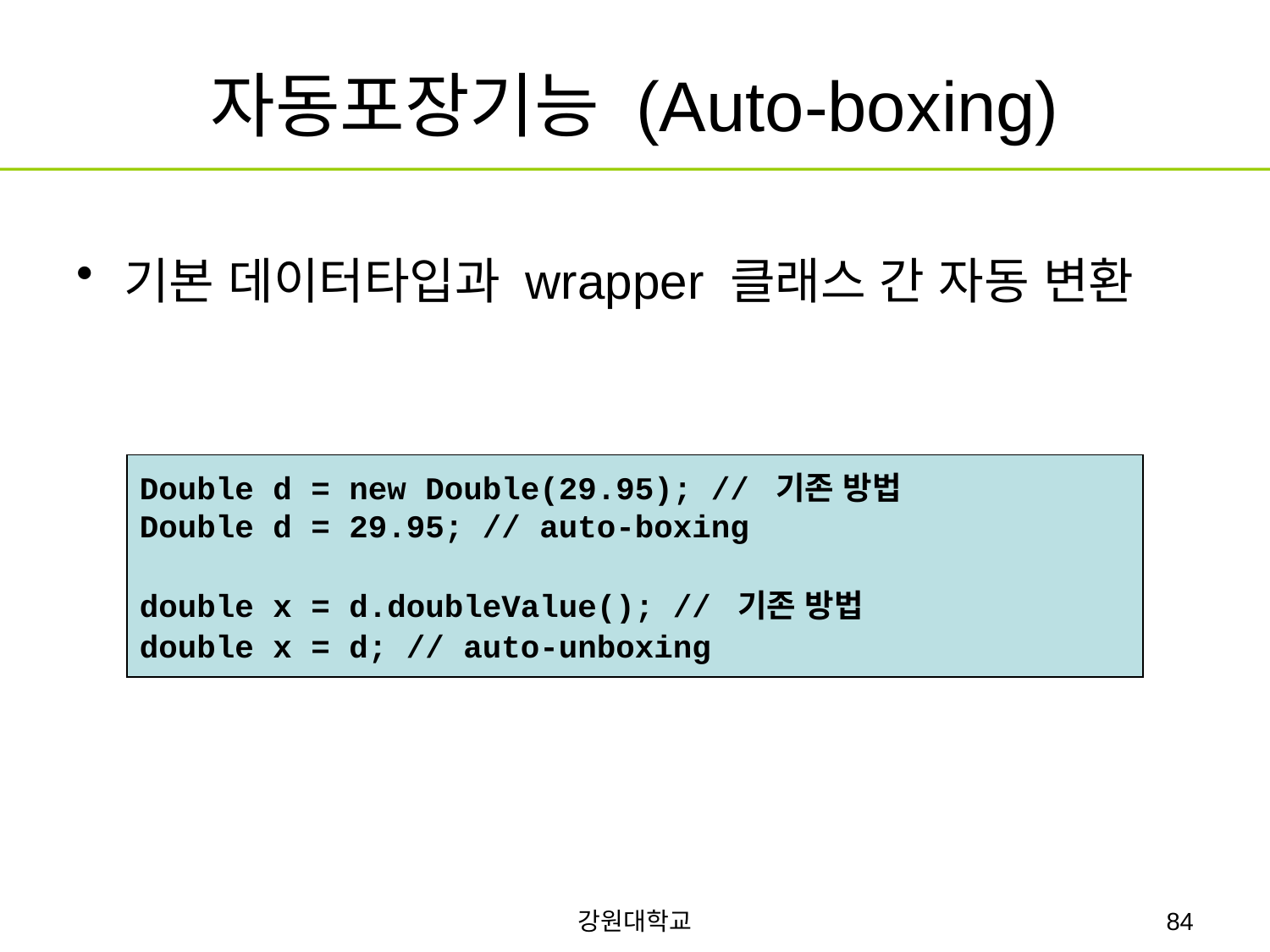

# 자동포장기능 (Auto-boxing)

기본 데이터타입과 wrapper 클래스 간 자동 변환

Double d = new Double(29.95); // 기존 방법
Double d = 29.95; // auto-boxing

double x = d.doubleValue(); // 기존 방법
double x = d; // auto-unboxing

강원대학교
84